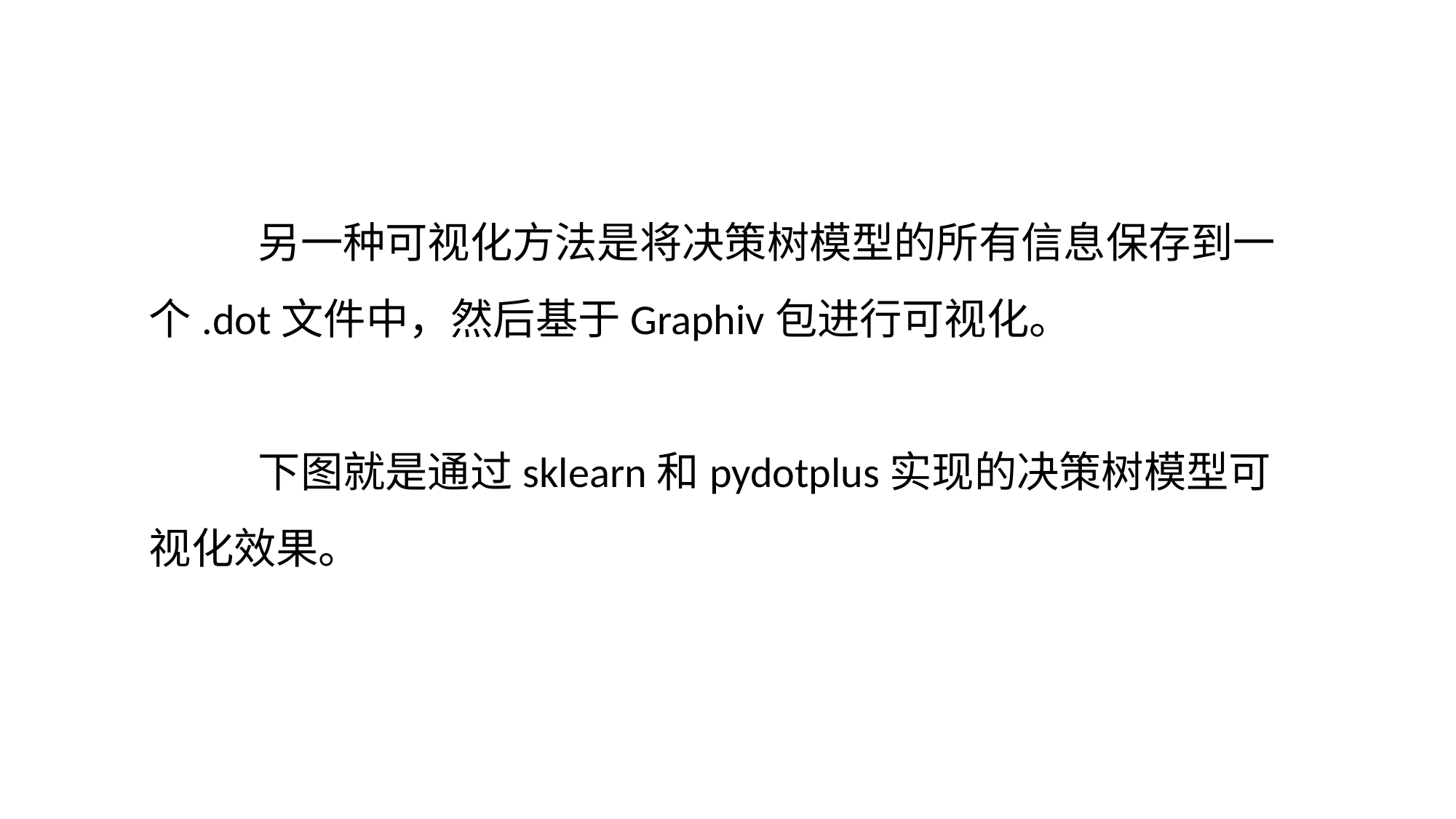

另一种可视化方法是将决策树模型的所有信息保存到一个.dot文件中，然后基于Graphiv包进行可视化。

	下图就是通过sklearn和pydotplus实现的决策树模型可视化效果。